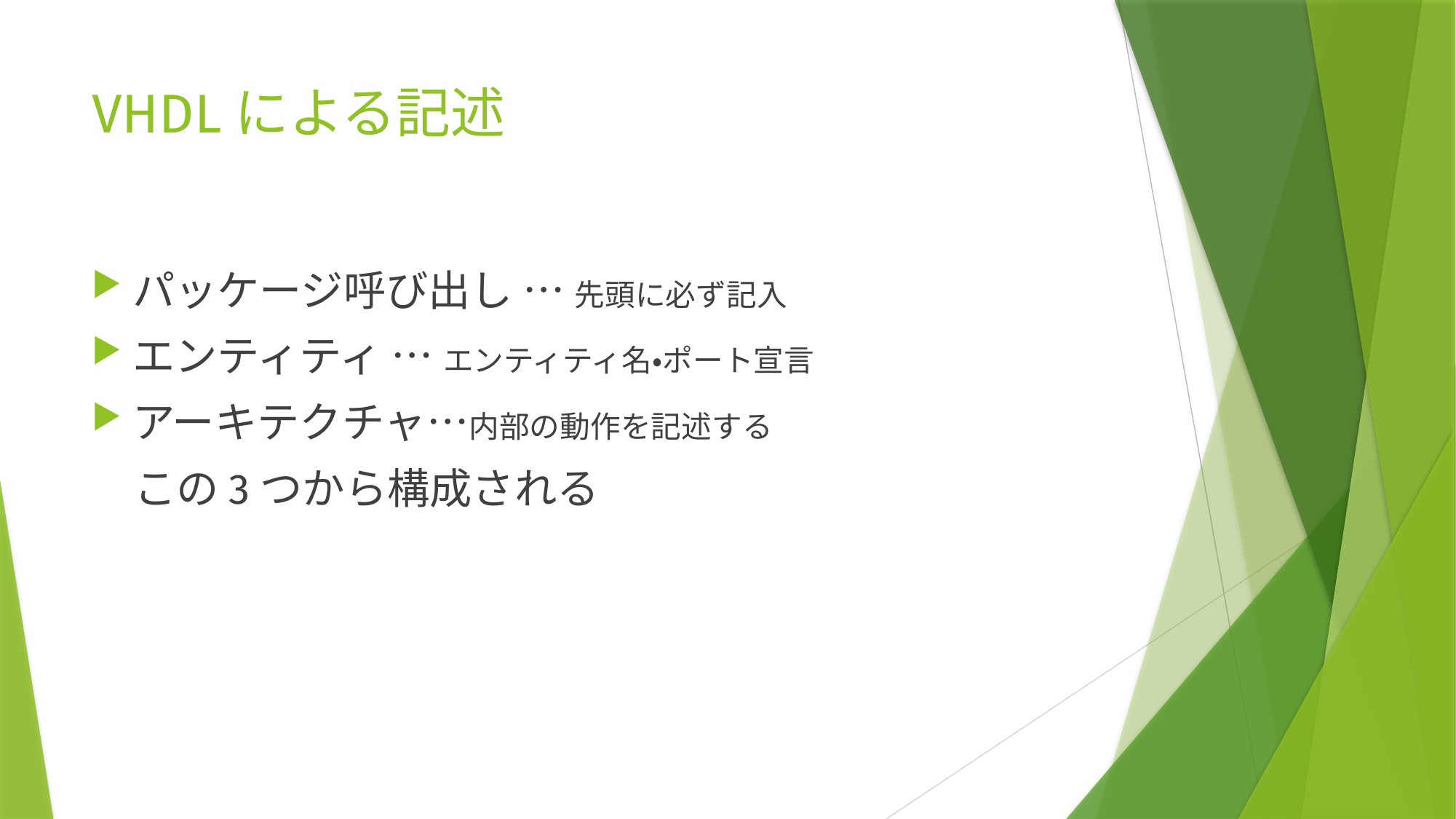

# VHDLによる記述
パッケージ呼び出し … 先頭に必ず記入
エンティティ … エンティティ名・ポート宣言
アーキテクチャ…内部の動作を記述する
　この3つから構成される